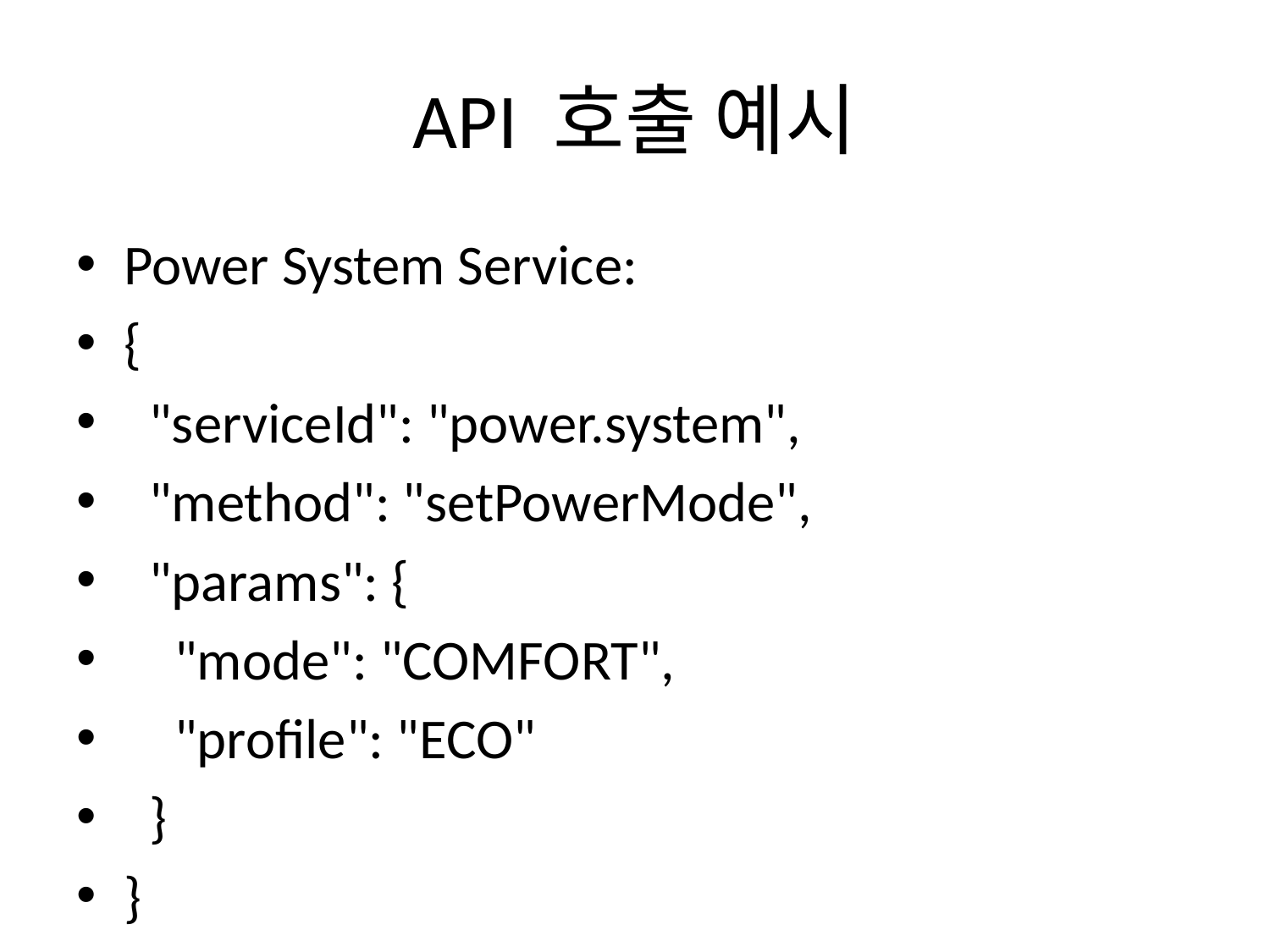

# API 호출 예시
Power System Service:
{
  "serviceId": "power.system",
  "method": "setPowerMode",
  "params": {
    "mode": "COMFORT",
    "profile": "ECO"
  }
}

Response:
{
  "result": "SUCCESS",
  "data": {
    "actualMode": "COMFORT",
    "batteryLevel": 78,
    "estimatedRange": 420
  }
}